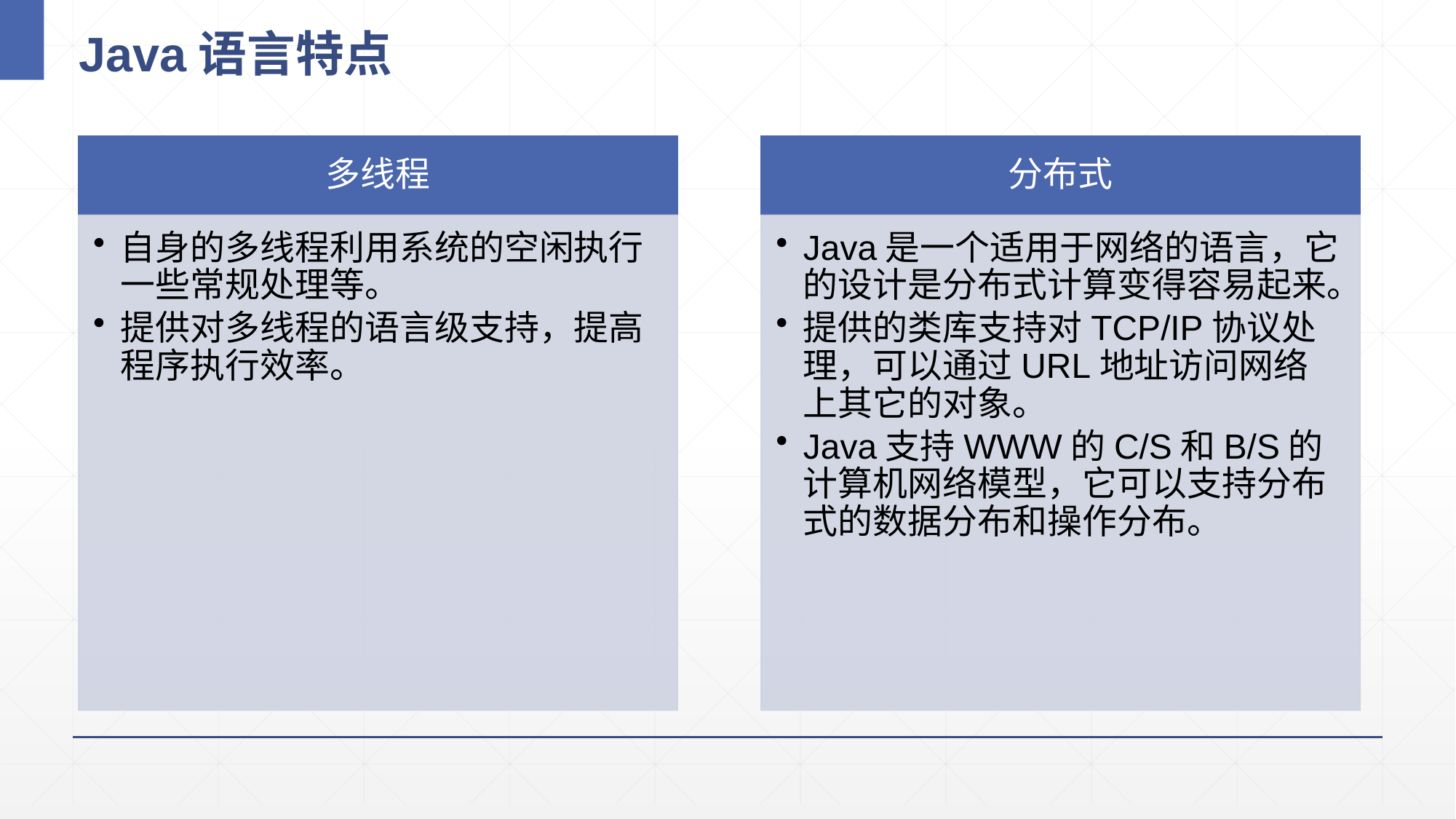

# Java语言特点
多线程
自身的多线程利用系统的空闲执行一些常规处理等。
提供对多线程的语言级支持，提高程序执行效率。
分布式
Java是一个适用于网络的语言，它的设计是分布式计算变得容易起来。
提供的类库支持对TCP/IP协议处理，可以通过URL地址访问网络上其它的对象。
Java支持WWW的C/S和B/S的计算机网络模型，它可以支持分布式的数据分布和操作分布。